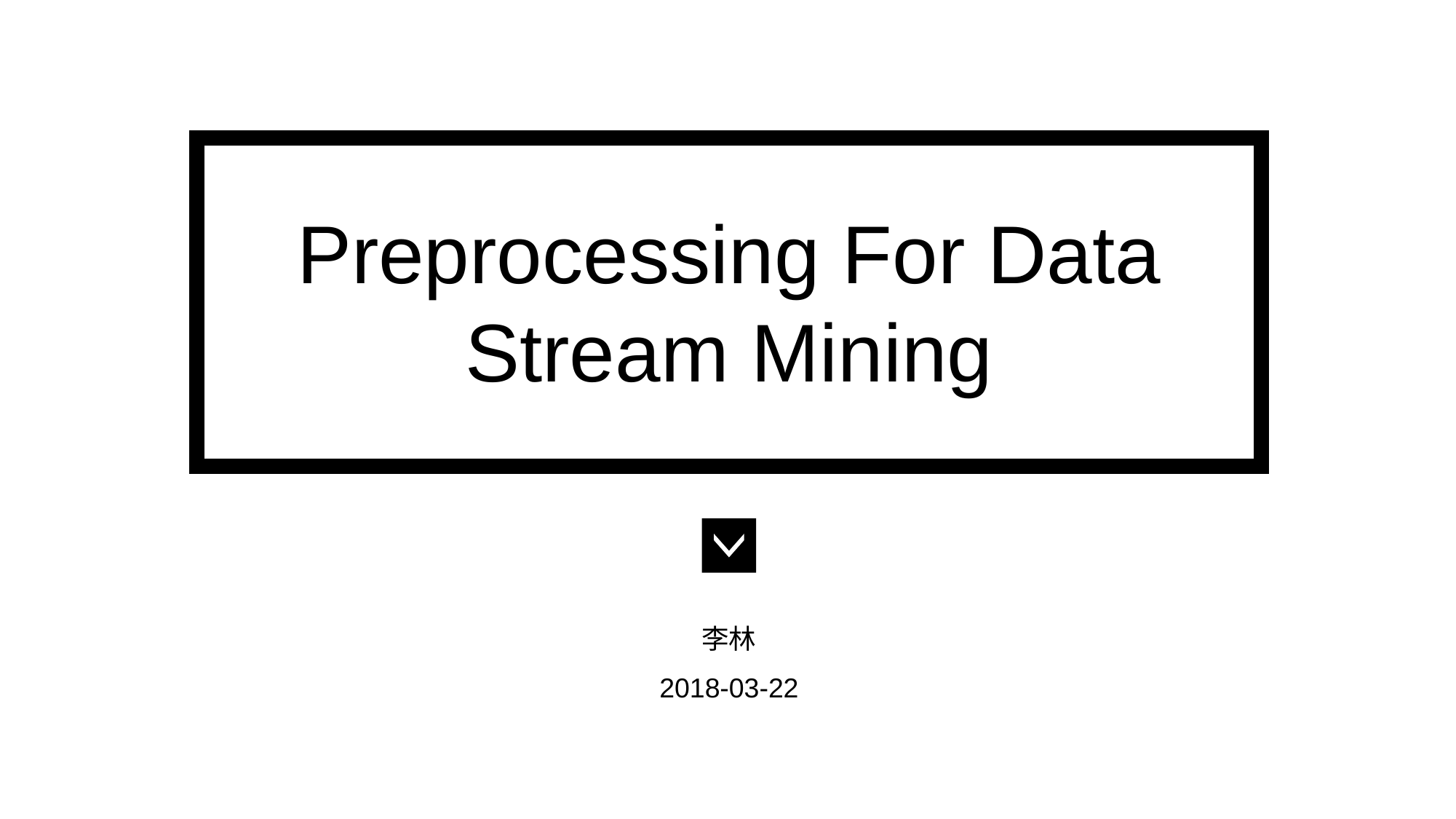

Preprocessing For Data Stream Mining

李林
2018-03-22